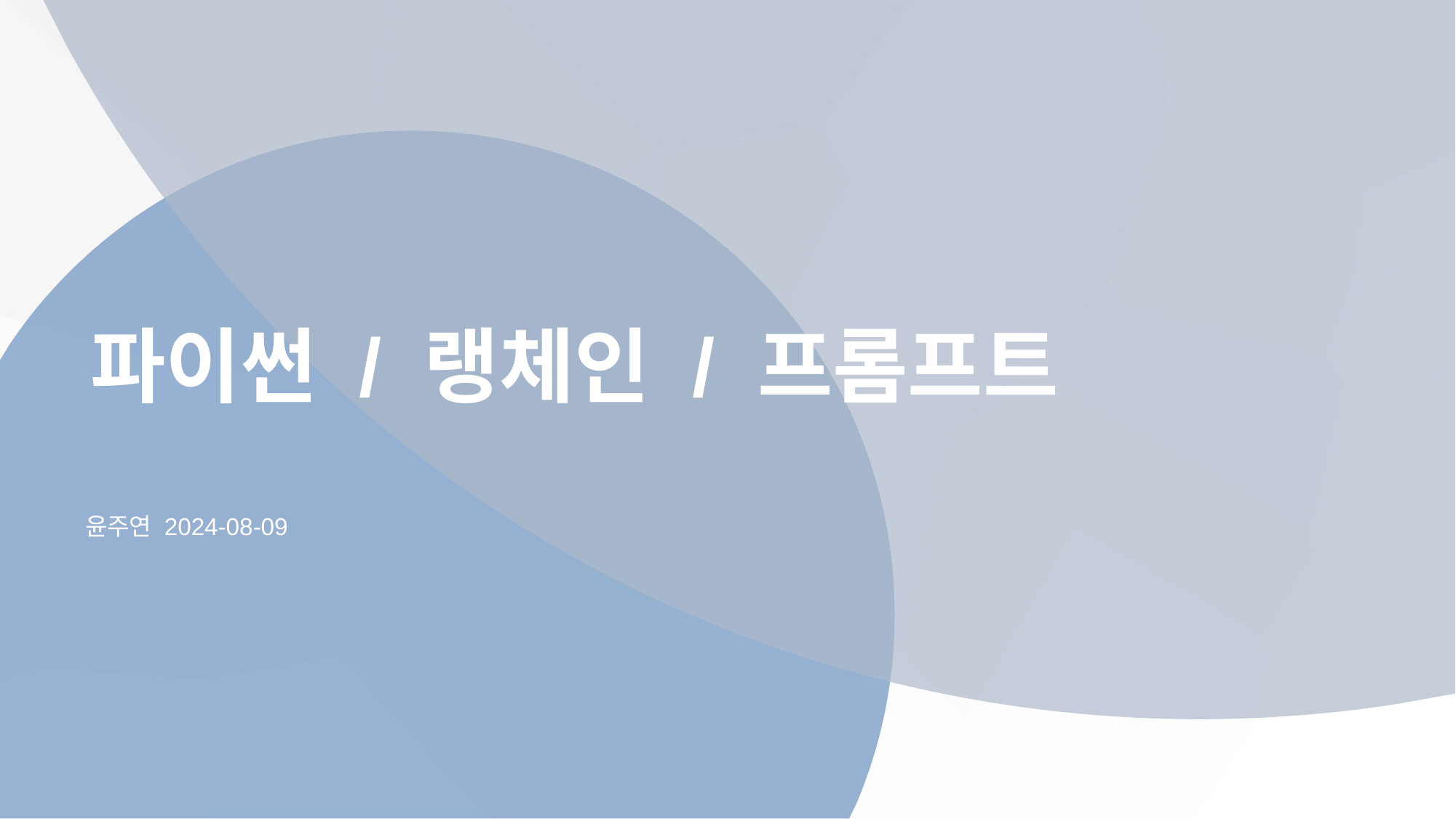

파이썬 / 랭체인 / 프롬프트

윤주연 2024-08-09